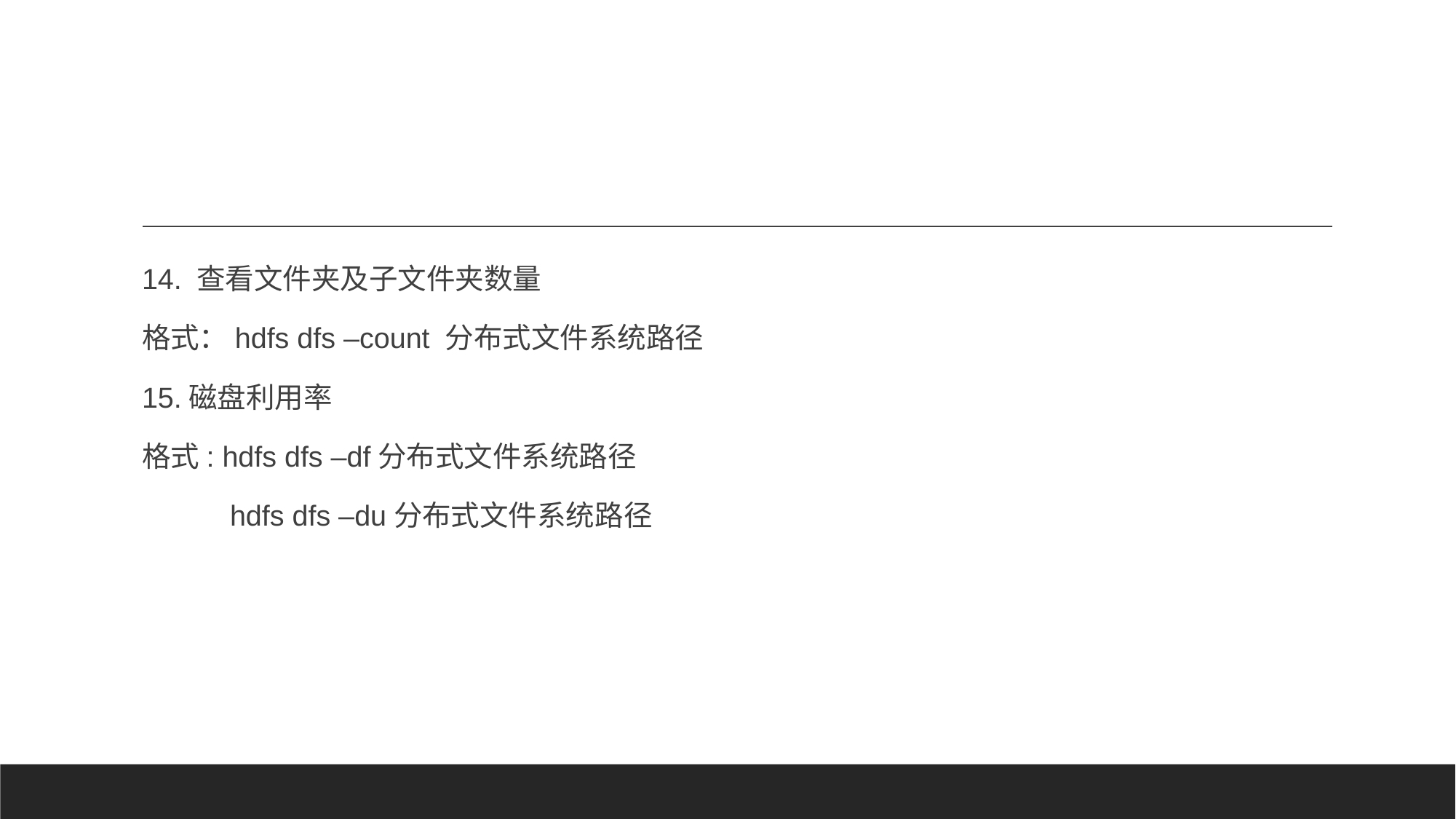

#
14. 查看文件夹及子文件夹数量
格式：hdfs dfs –count 分布式文件系统路径
15.磁盘利用率
格式: hdfs dfs –df分布式文件系统路径
           hdfs dfs –du分布式文件系统路径